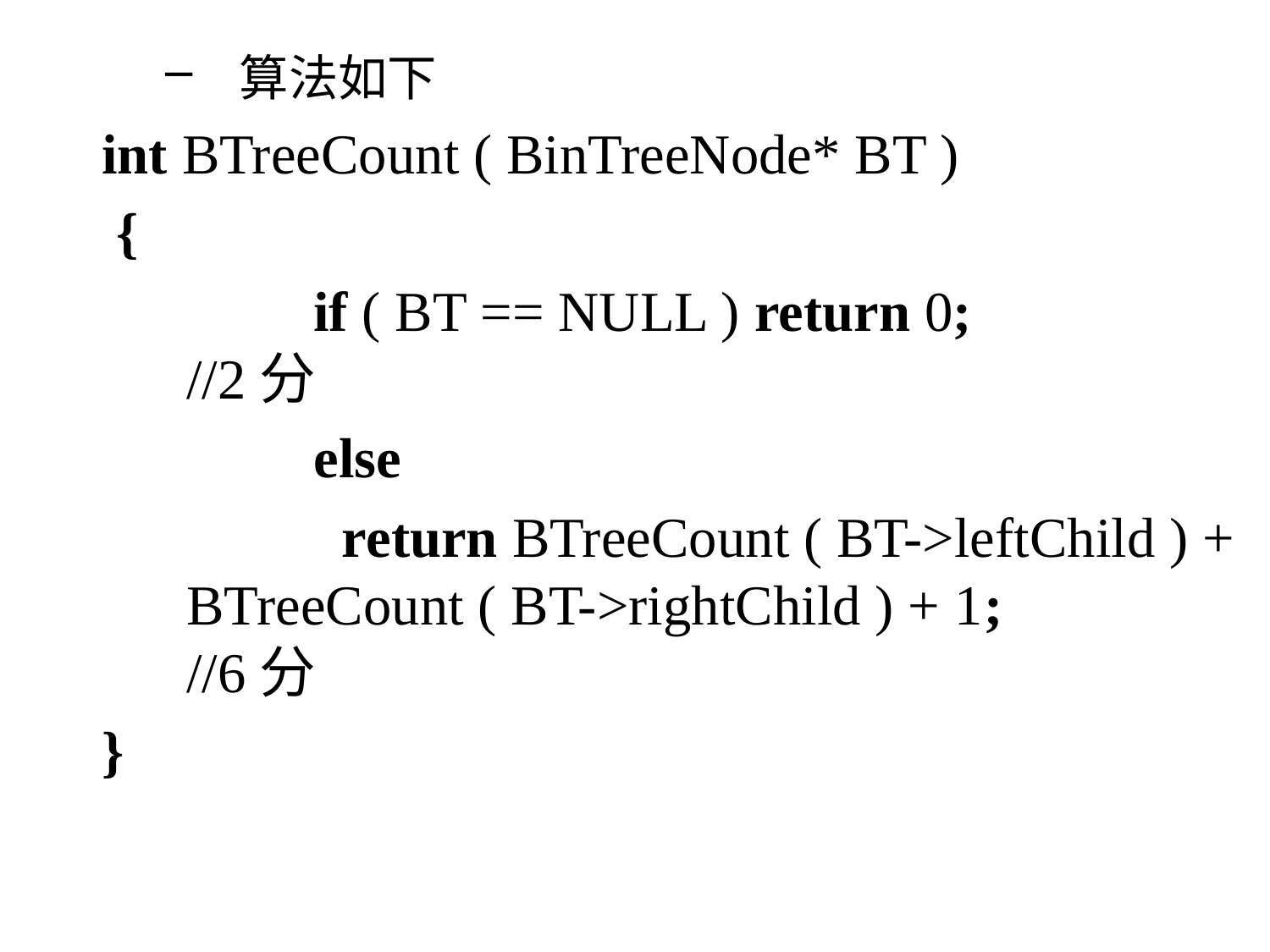

算法如下
int BTreeCount ( BinTreeNode* BT )
 {
		if ( BT == NULL ) return 0; 		//2分
		else
		  return BTreeCount ( BT->leftChild ) + BTreeCount ( BT->rightChild ) + 1;		//6分
}